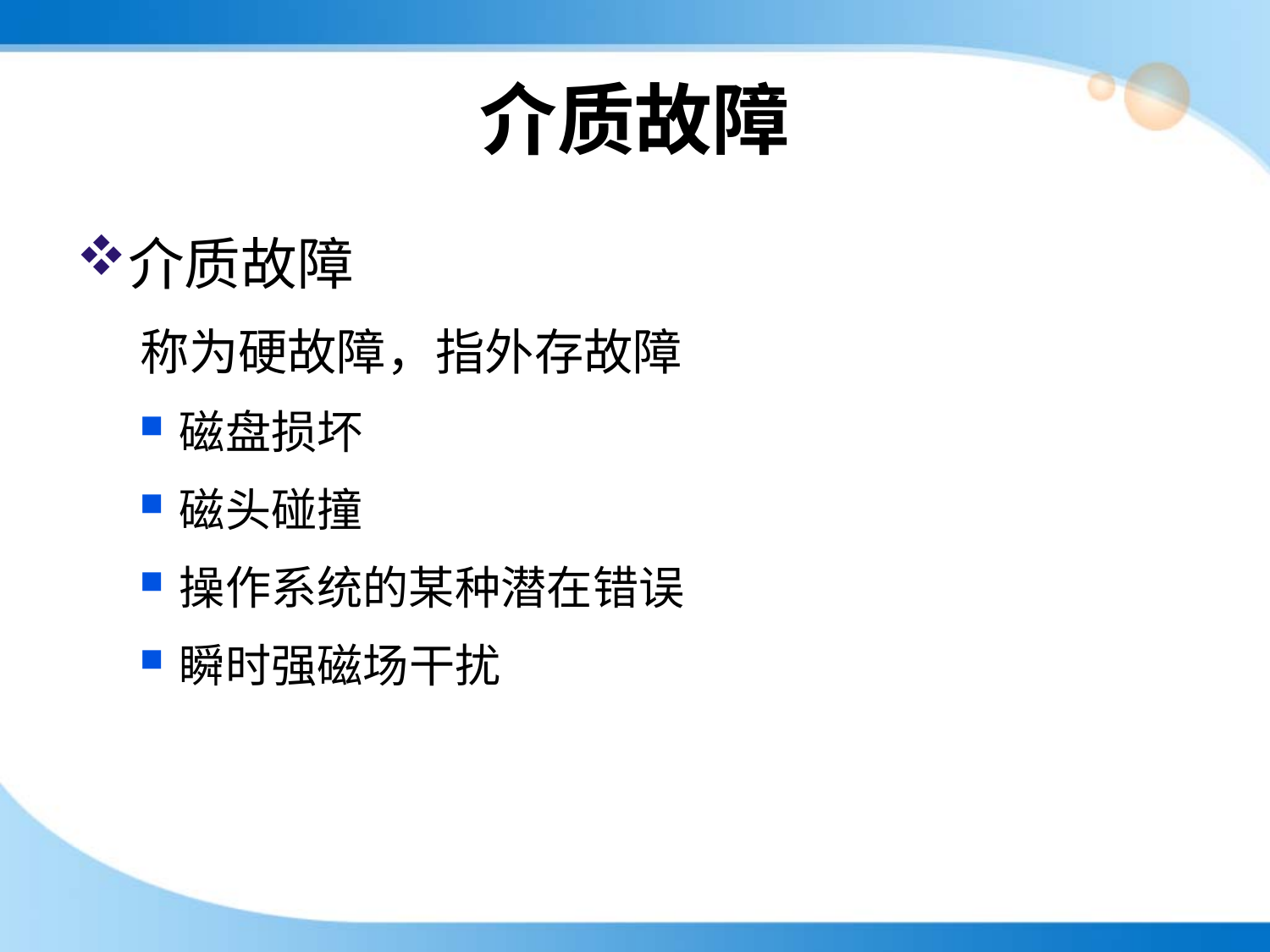

# 介质故障
介质故障
称为硬故障，指外存故障
磁盘损坏
磁头碰撞
操作系统的某种潜在错误
瞬时强磁场干扰